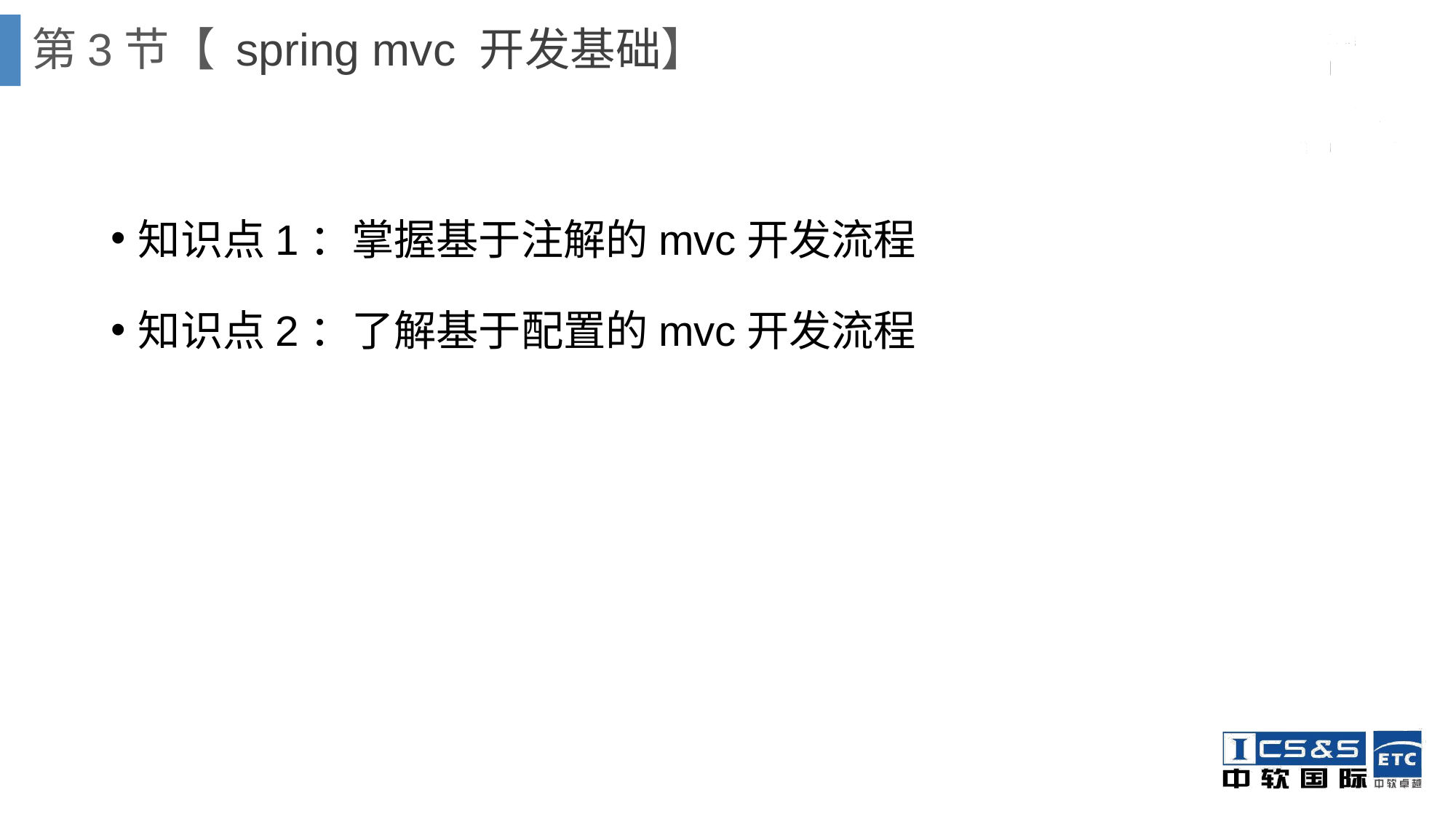

# 第3节【 spring mvc 开发基础】
知识点1：掌握基于注解的mvc开发流程
知识点2：了解基于配置的mvc开发流程